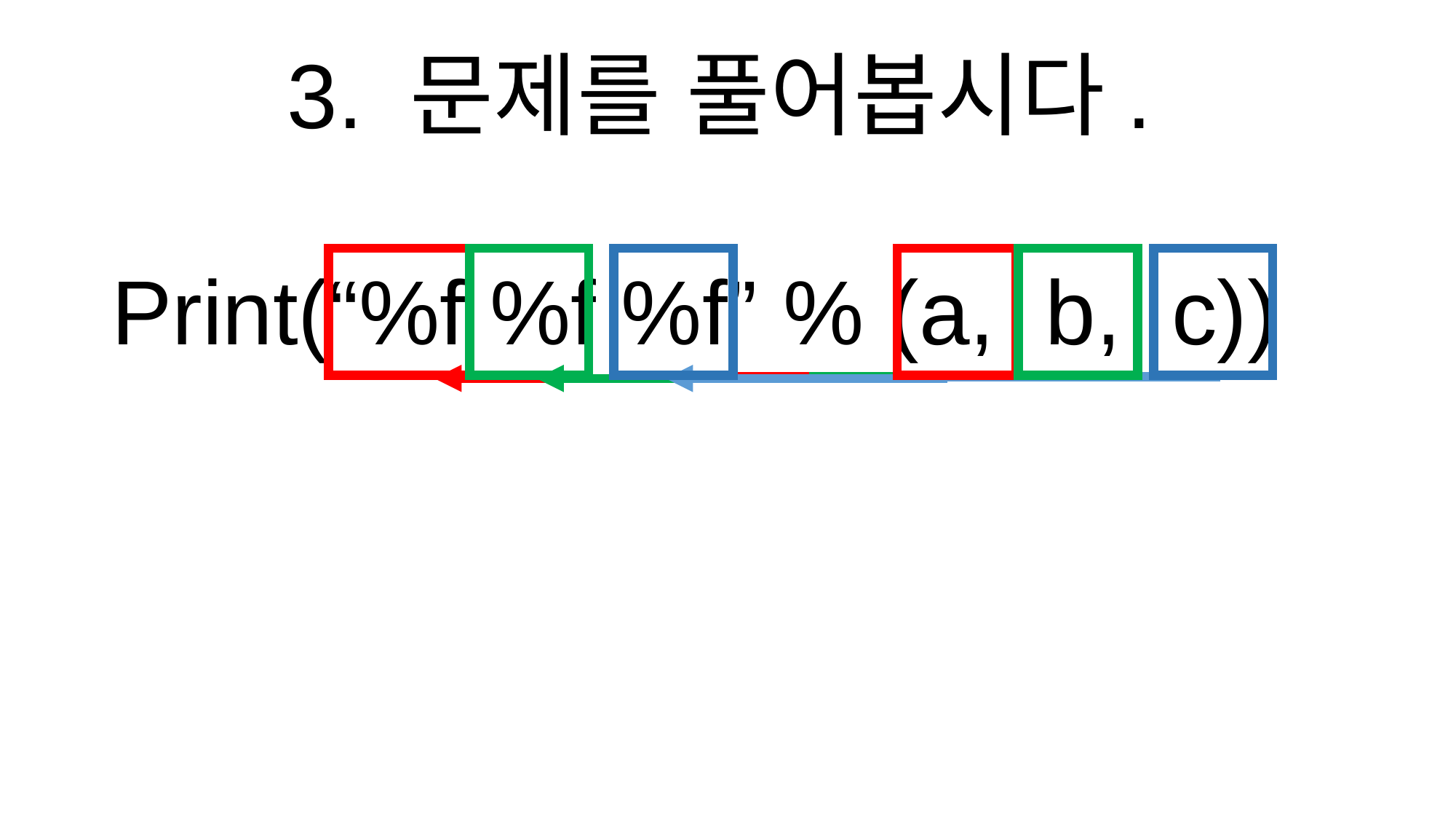

3. 문제를 풀어봅시다.

Print(“%f %f %f” % (a,  b,  c))